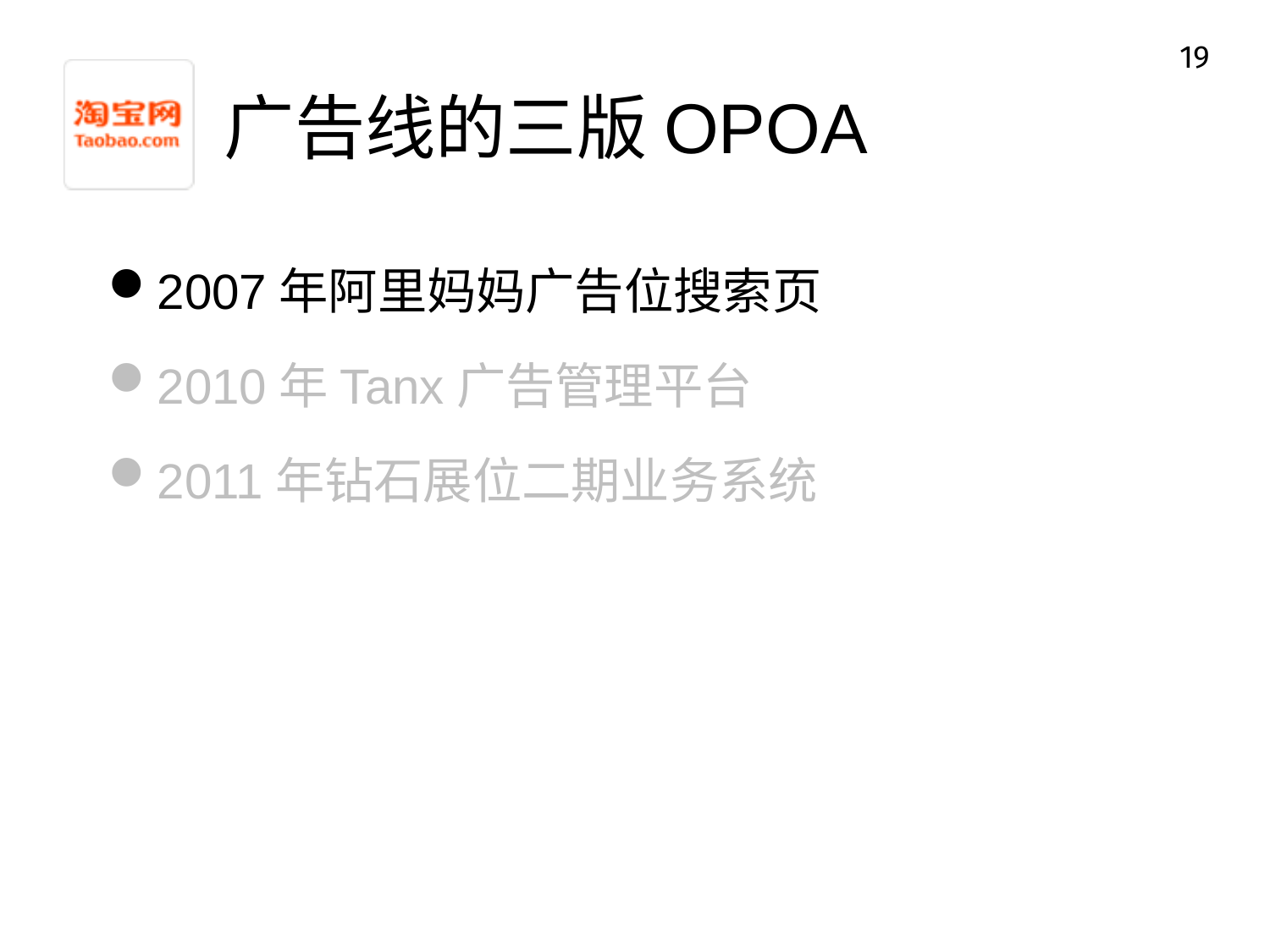

19
# 广告线的三版OPOA
2007年阿里妈妈广告位搜索页
2010年Tanx广告管理平台
2011年钻石展位二期业务系统